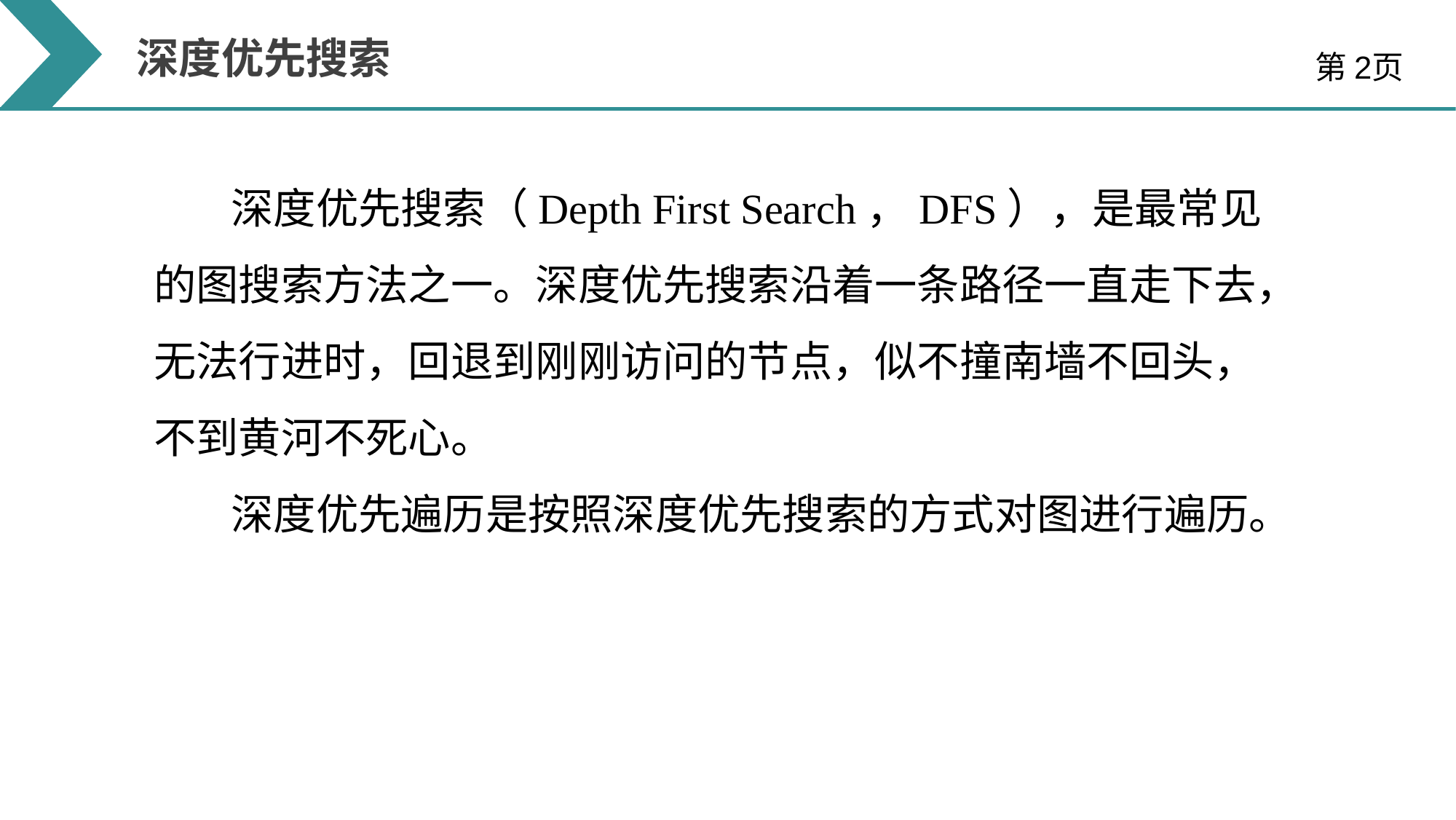

深度优先搜索
第2页
深度优先搜索（Depth First Search，DFS），是最常见的图搜索方法之一。深度优先搜索沿着一条路径一直走下去，无法行进时，回退到刚刚访问的节点，似不撞南墙不回头，不到黄河不死心。
深度优先遍历是按照深度优先搜索的方式对图进行遍历。